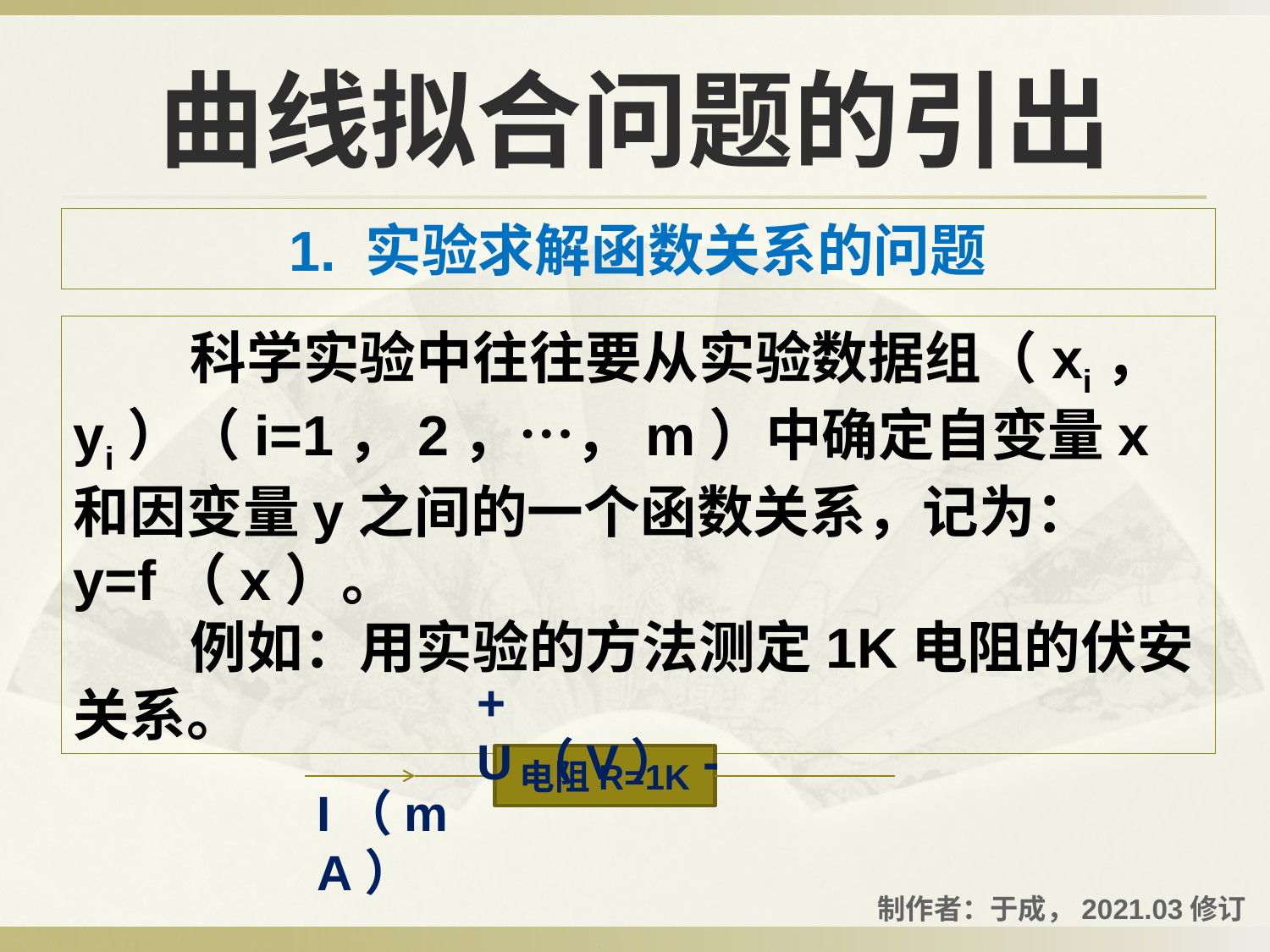

# 曲线拟合问题的引出
1. 实验求解函数关系的问题
        科学实验中往往要从实验数据组（xi，yi）（i=1，2，…，m）中确定自变量x和因变量y之间的一个函数关系，记为：y=f（x）。
        例如：用实验的方法测定1K电阻的伏安关系。
+  U（V） -
电阻R=1K
I（mA）
制作者：于成，2021.03修订